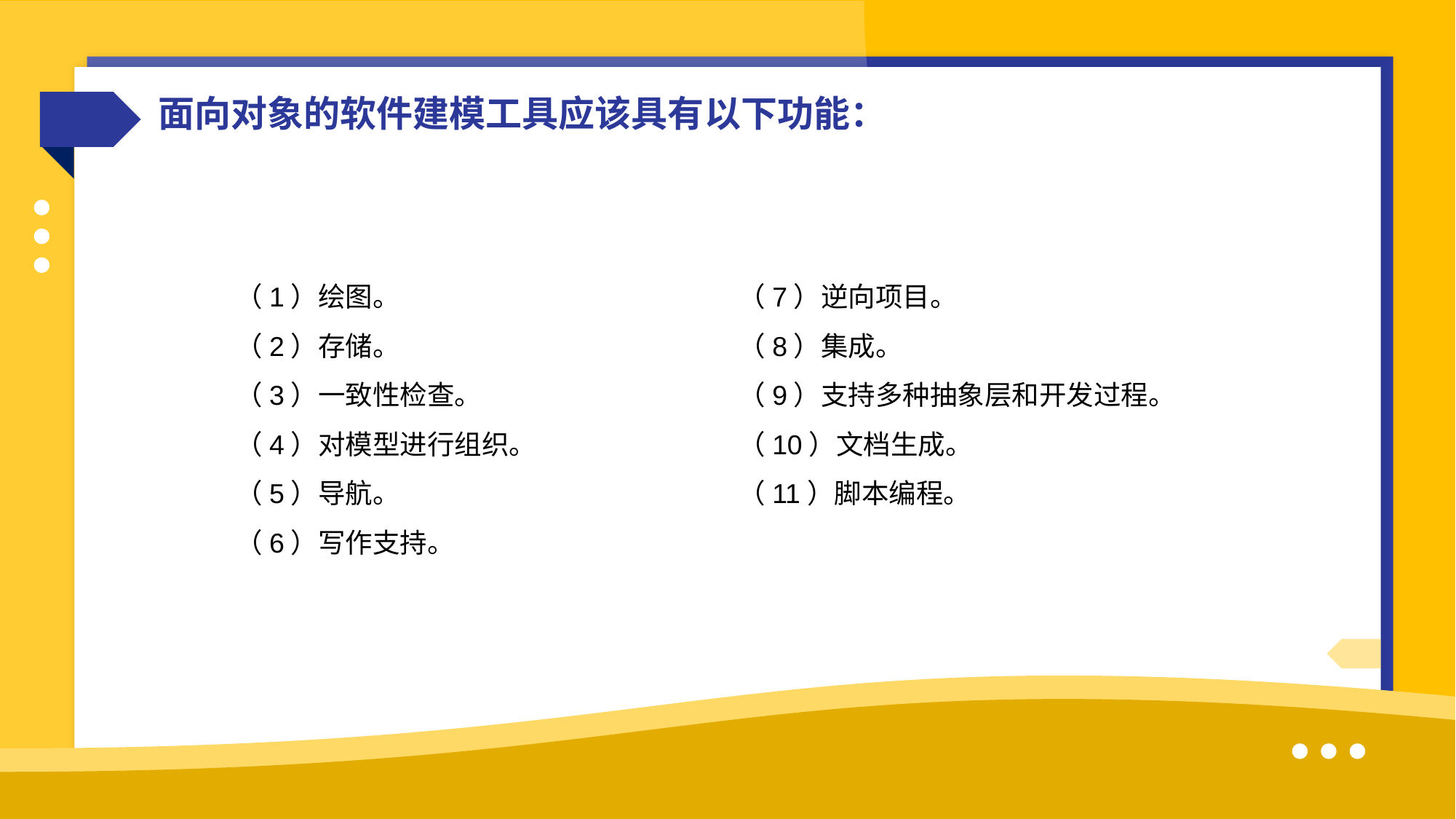

面向对象的软件建模工具应该具有以下功能：
（1）绘图。
（2）存储。
（3）一致性检查。
（4）对模型进行组织。
（5）导航。
（6）写作支持。
（7）逆向项目。
（8）集成。
（9）支持多种抽象层和开发过程。
（10）文档生成。
（11）脚本编程。